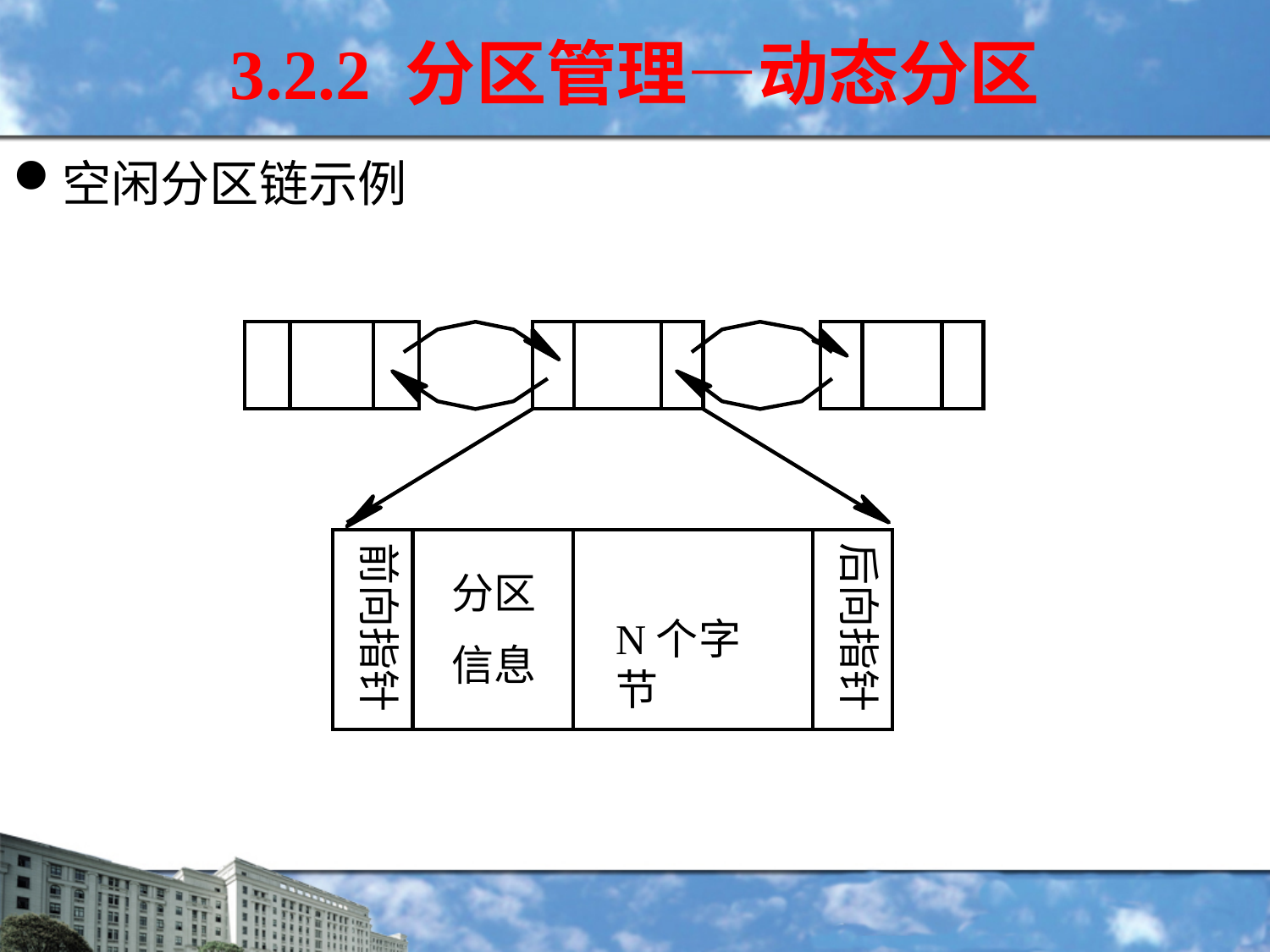

3.2.2 分区管理—动态分区
空闲分区链示例

前向指针

后向指针
分区
信息
N个字节